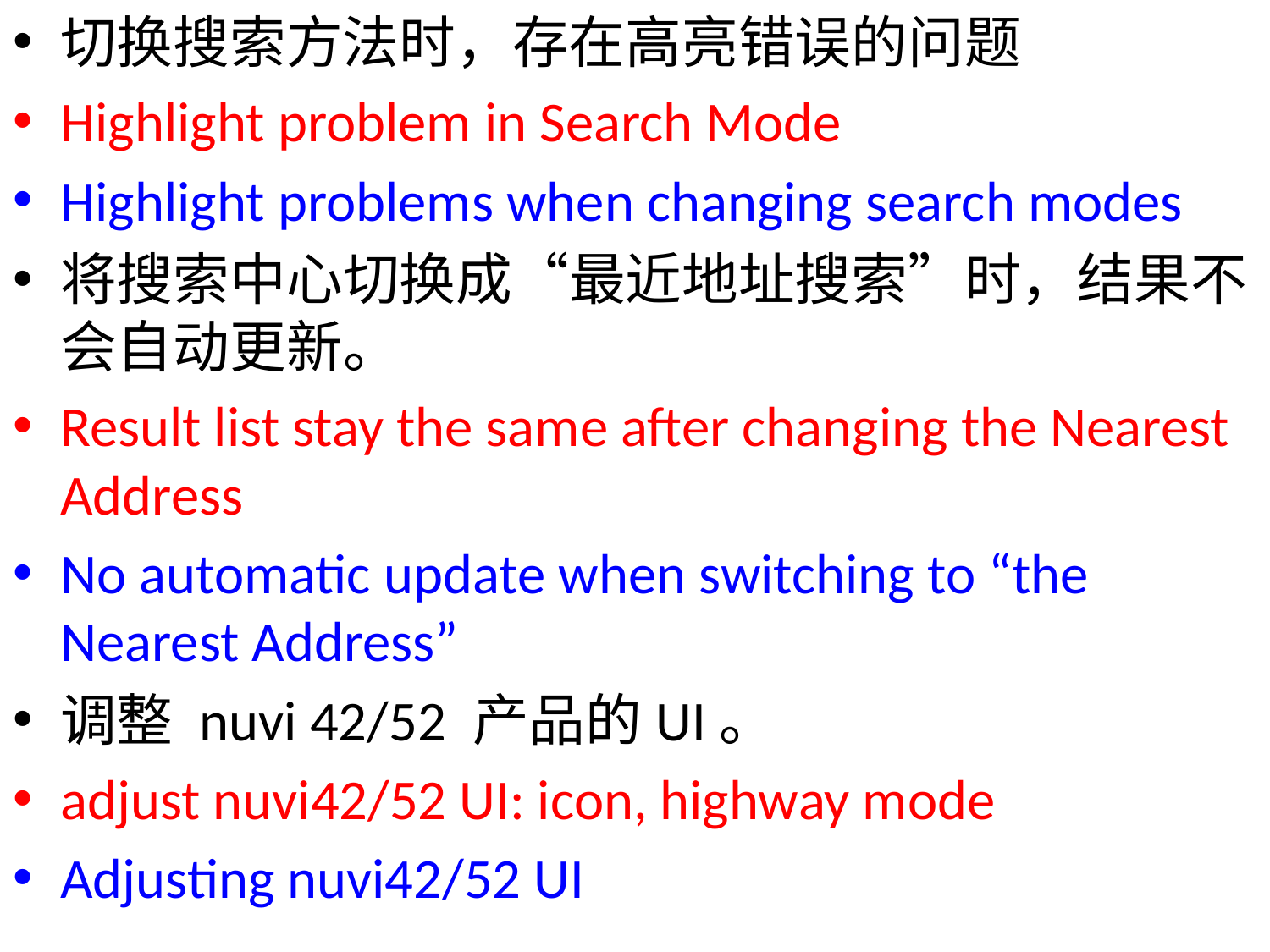

切换搜索方法时，存在高亮错误的问题
Highlight problem in Search Mode
Highlight problems when changing search modes
将搜索中心切换成“最近地址搜索”时，结果不会自动更新。
Result list stay the same after changing the Nearest Address
No automatic update when switching to “the Nearest Address”
调整 nuvi 42/52 产品的UI。
adjust nuvi42/52 UI: icon, highway mode
Adjusting nuvi42/52 UI